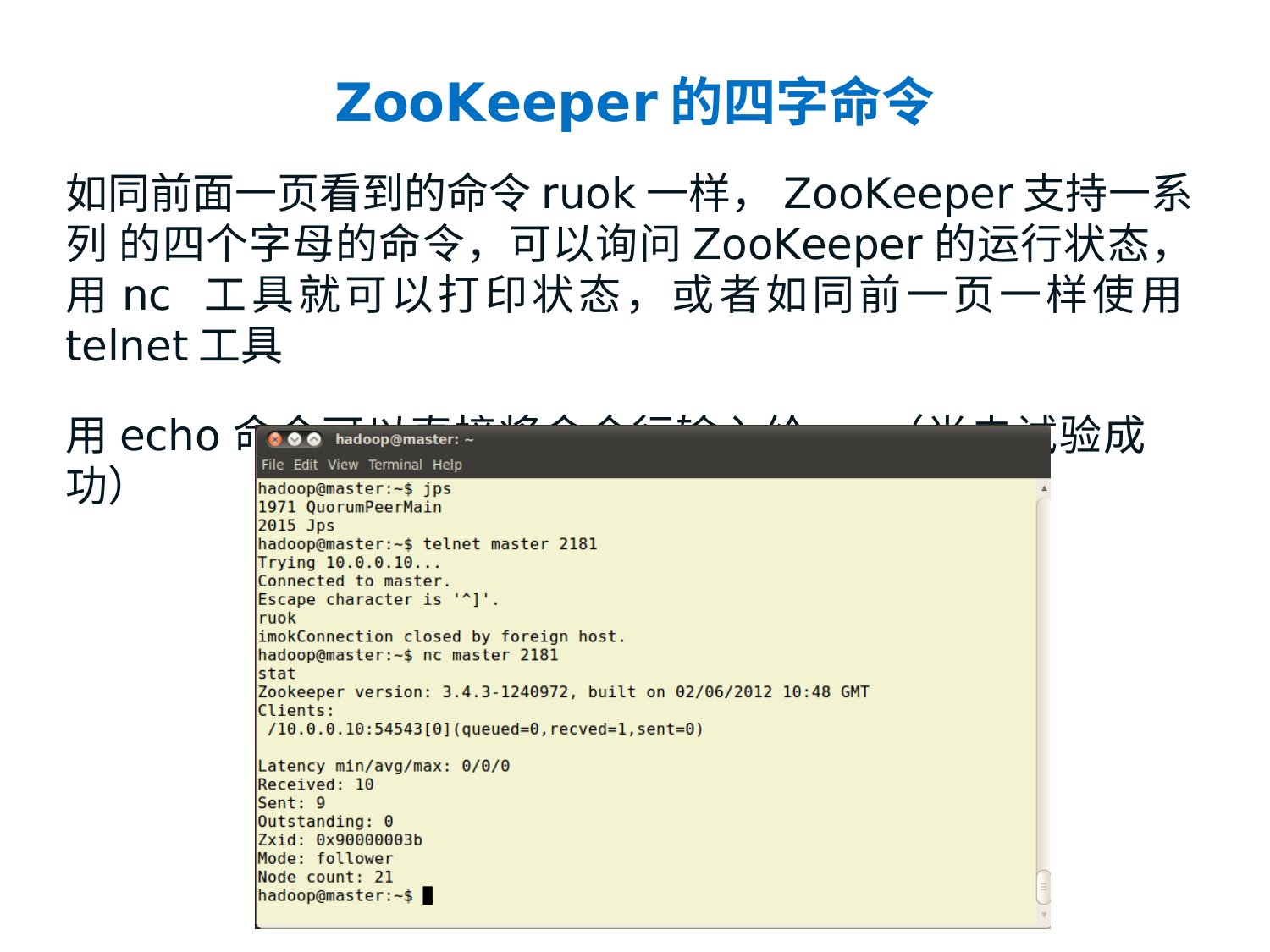

# ZooKeeper的四字命令
如同前面一页看到的命令ruok一样，ZooKeeper支持一系列 的四个字母的命令，可以询问ZooKeeper的运行状态，用nc 工具就可以打印状态，或者如同前一页一样使用telnet工具

用echo命令可以直接将命令行输入给nc（尚未试验成功）